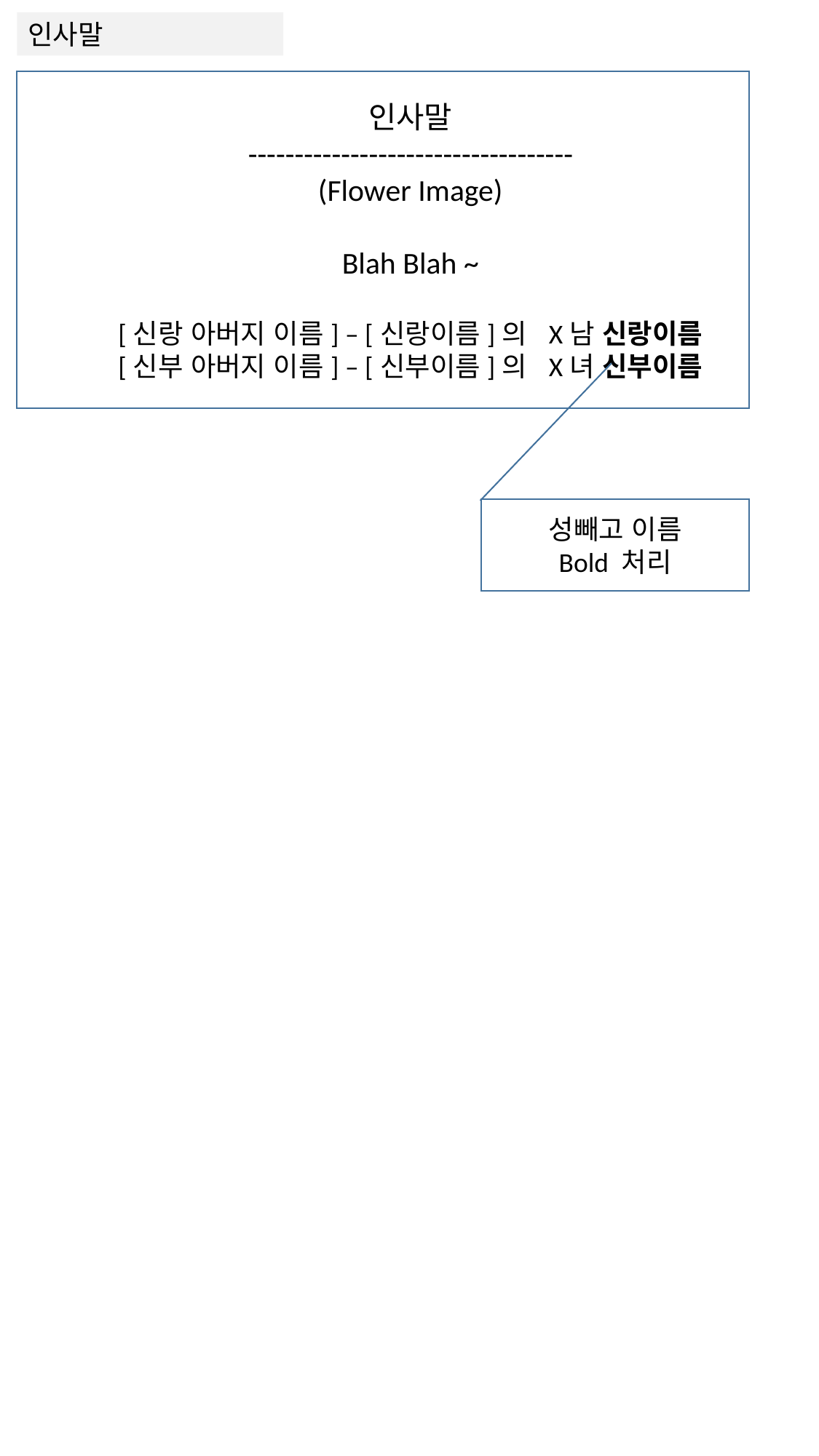

인사말
인사말
-----------------------------------
(Flower Image)
Blah Blah ~

[신랑 아버지 이름] – [신랑이름]의  X남 신랑이름
[신부 아버지 이름] – [신부이름]의  X녀 신부이름
성빼고 이름
Bold 처리
https://cadenzah.github.io/wedding/